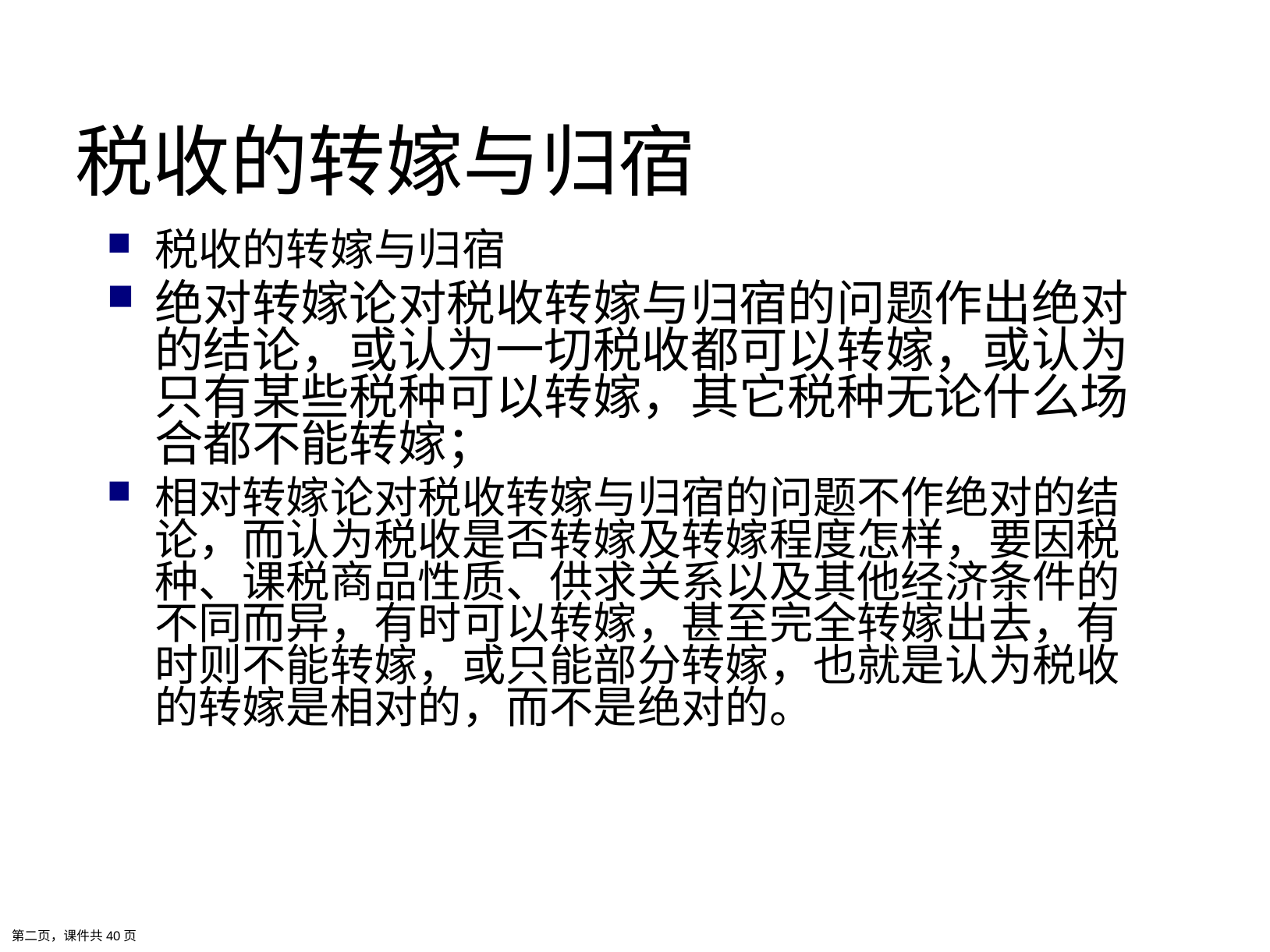

税收的转嫁与归宿
税收的转嫁与归宿
绝对转嫁论对税收转嫁与归宿的问题作出绝对的结论，或认为一切税收都可以转嫁，或认为只有某些税种可以转嫁，其它税种无论什么场合都不能转嫁；
相对转嫁论对税收转嫁与归宿的问题不作绝对的结论，而认为税收是否转嫁及转嫁程度怎样，要因税种、课税商品性质、供求关系以及其他经济条件的不同而异，有时可以转嫁，甚至完全转嫁出去，有时则不能转嫁，或只能部分转嫁，也就是认为税收的转嫁是相对的，而不是绝对的。
第二页，课件共40页